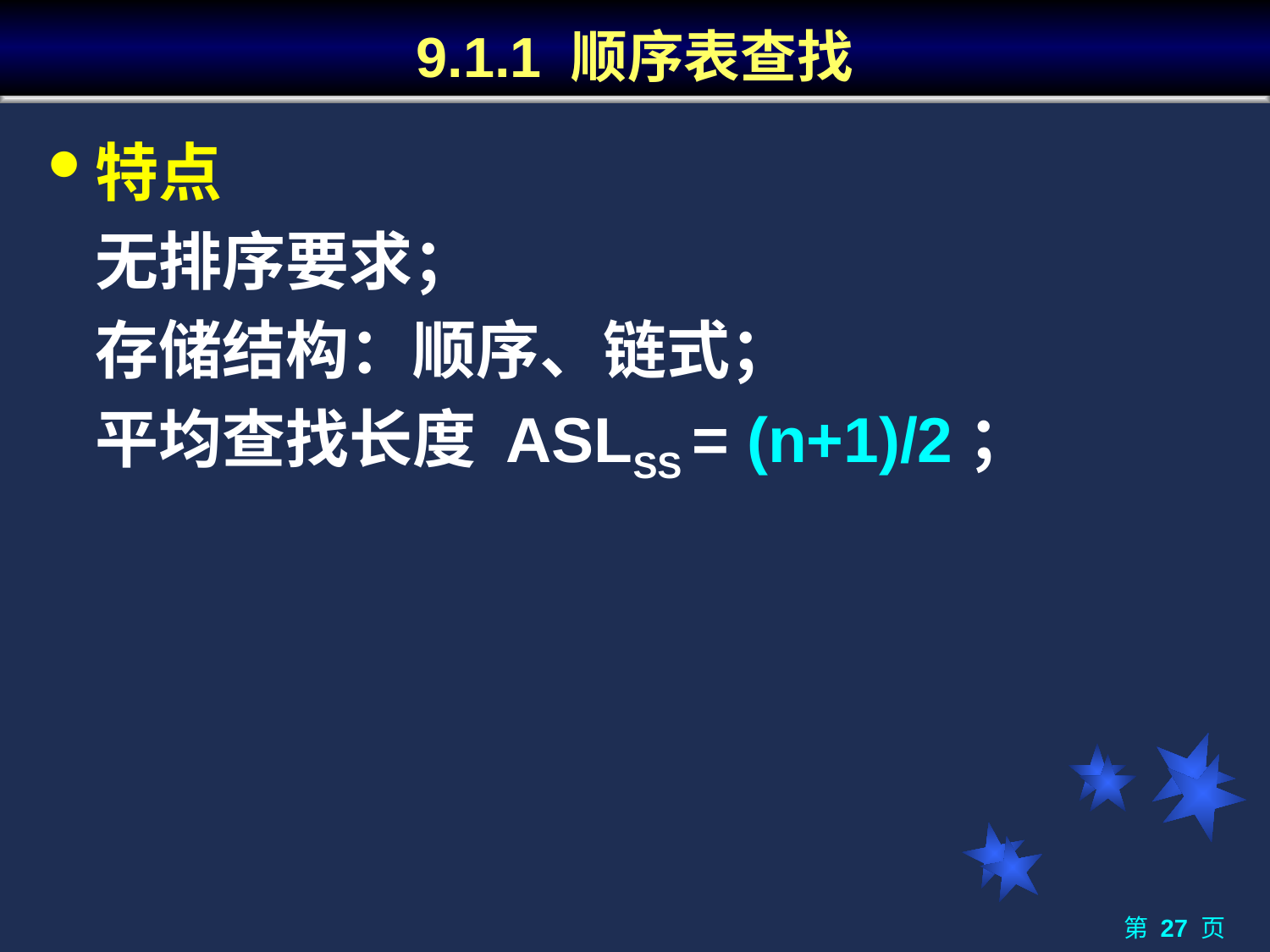

# 9.1.1 顺序表查找
特点
	无排序要求；
	存储结构：顺序、链式；
	平均查找长度 ASLSS = (n+1)/2；
第 27 页